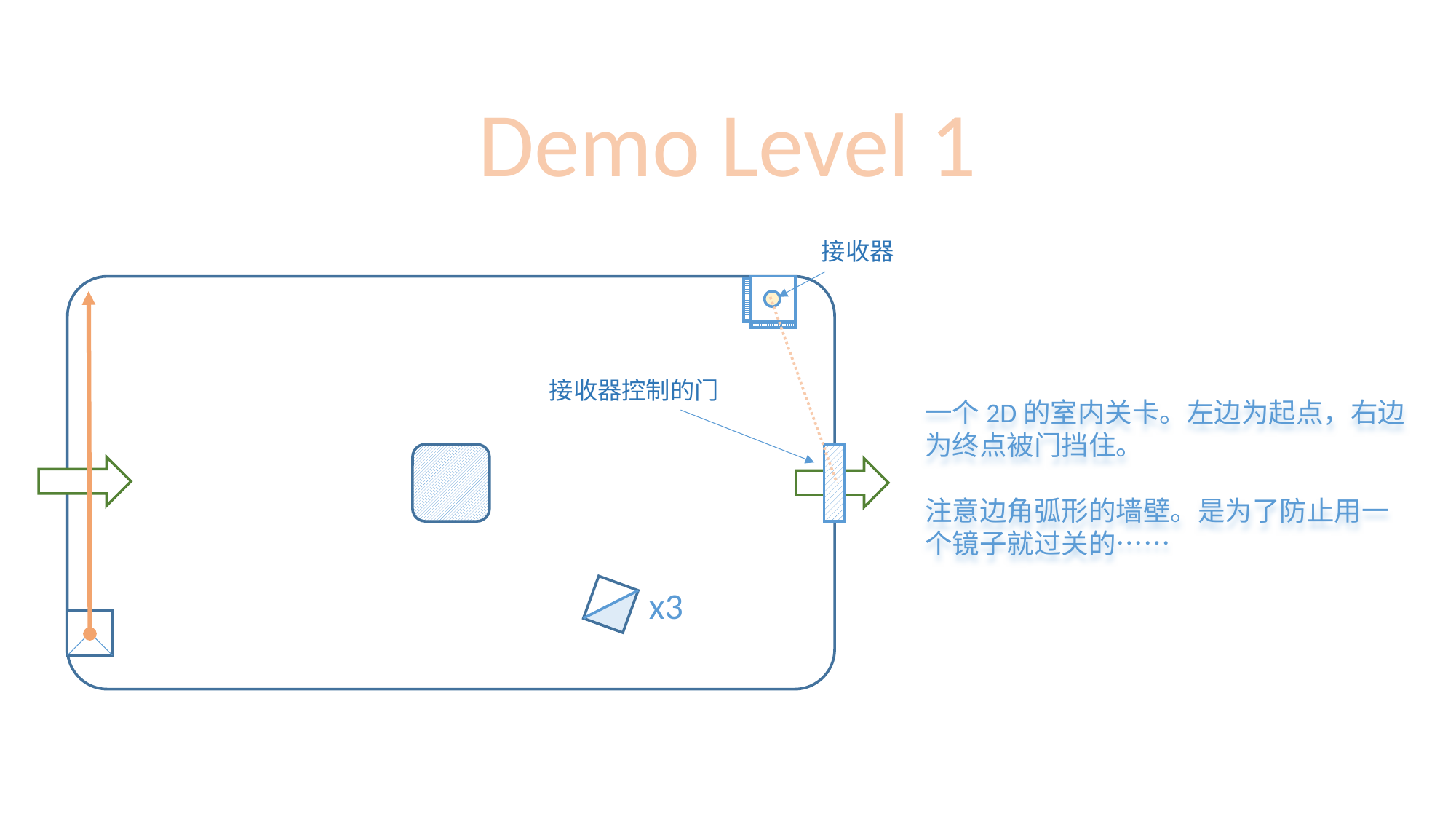

Demo Level 1
一个2D的室内关卡。左边为起点，右边为终点被门挡住。

注意边角弧形的墙壁。是为了防止用一个镜子就过关的……
接收器

接收器控制的门

x3